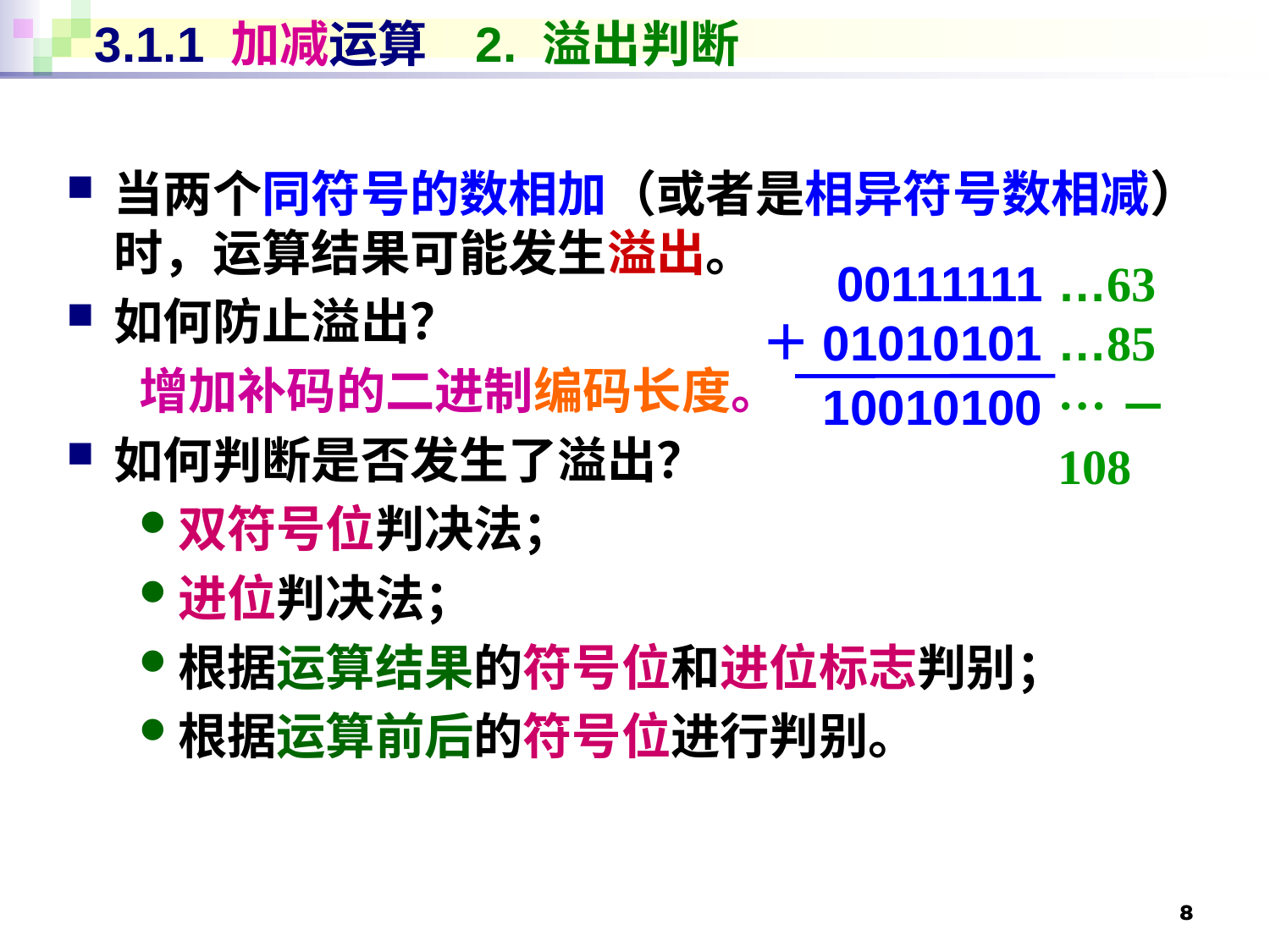

# 3.1.1 加减运算	2. 溢出判断
当两个同符号的数相加（或者是相异符号数相减）时，运算结果可能发生溢出。
如何防止溢出？
增加补码的二进制编码长度。
如何判断是否发生了溢出？
双符号位判决法；
进位判决法；
根据运算结果的符号位和进位标志判别；
根据运算前后的符号位进行判别。
00111111
＋01010101
10010100
…63
…85
…－108

8